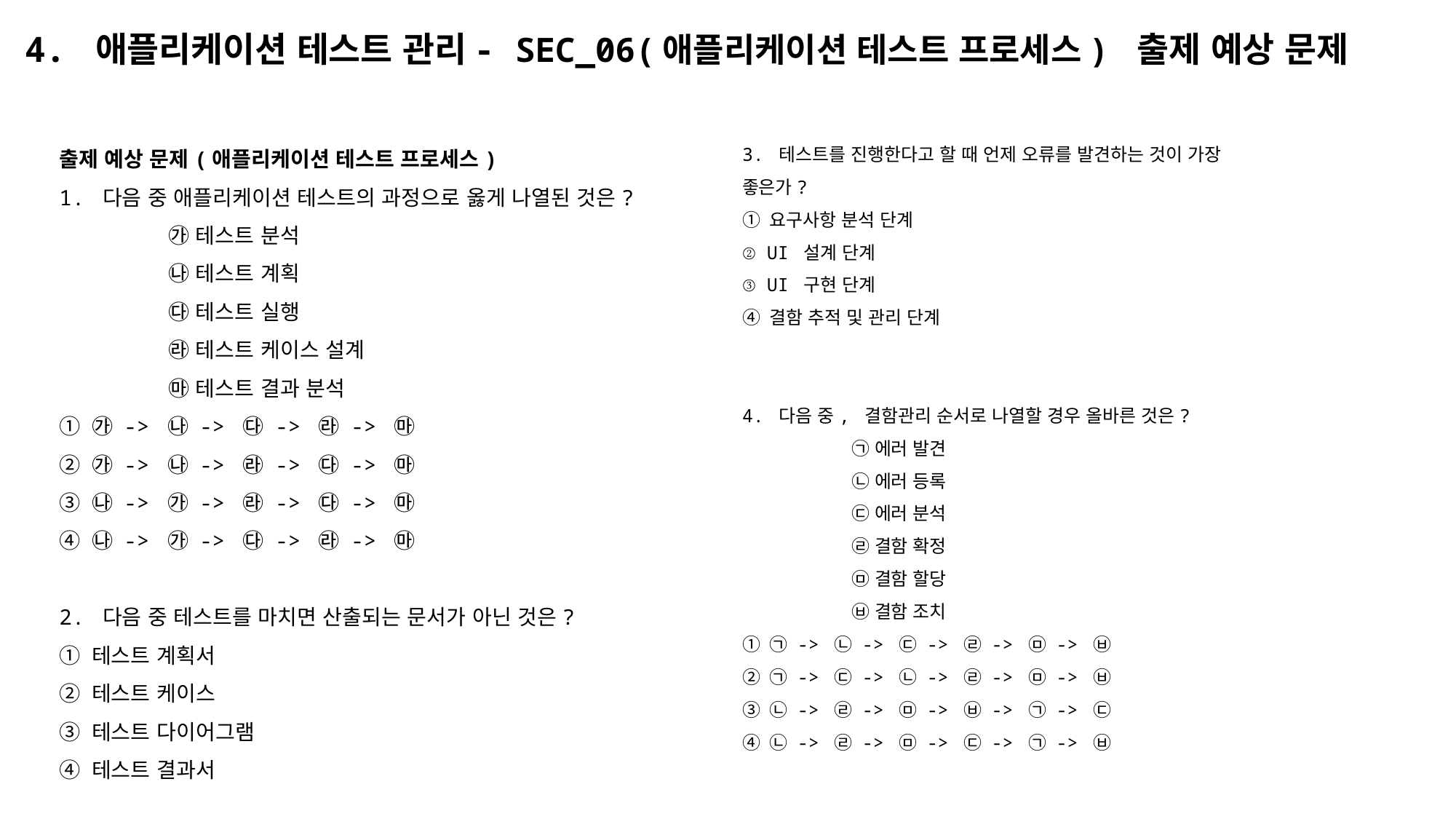

# 4. 애플리케이션 테스트 관리- SEC_06(애플리케이션 테스트 프로세스) 출제 예상 문제
3. 테스트를 진행한다고 할 때 언제 오류를 발견하는 것이 가장
좋은가?
① 요구사항 분석 단계
② UI 설계 단계
③ UI 구현 단계
④ 결함 추적 및 관리 단계

4. 다음 중, 결함관리 순서로 나열할 경우 올바른 것은?
	㉠ 에러 발견
	㉡ 에러 등록
	㉢ 에러 분석
	㉣ 결함 확정
	㉤ 결함 할당
	㉥ 결함 조치
① ㉠ -> ㉡ -> ㉢ -> ㉣ -> ㉤ -> ㉥
② ㉠ -> ㉢ -> ㉡ -> ㉣ -> ㉤ -> ㉥
③ ㉡ -> ㉣ -> ㉤ -> ㉥ -> ㉠ -> ㉢
④ ㉡ -> ㉣ -> ㉤ -> ㉢ -> ㉠ -> ㉥
출제 예상 문제(애플리케이션 테스트 프로세스)
1. 다음 중 애플리케이션 테스트의 과정으로 옳게 나열된 것은?
	㉮ 테스트 분석
	㉯ 테스트 계획
	㉰ 테스트 실행
	㉱ 테스트 케이스 설계
	㉲ 테스트 결과 분석
① ㉮ -> ㉯ -> ㉰ -> ㉱ -> ㉲
② ㉮ -> ㉯ -> ㉱ -> ㉰ -> ㉲
③ ㉯ -> ㉮ -> ㉱ -> ㉰ -> ㉲
④ ㉯ -> ㉮ -> ㉰ -> ㉱ -> ㉲

2. 다음 중 테스트를 마치면 산출되는 문서가 아닌 것은?
① 테스트 계획서
② 테스트 케이스
③ 테스트 다이어그램
④ 테스트 결과서